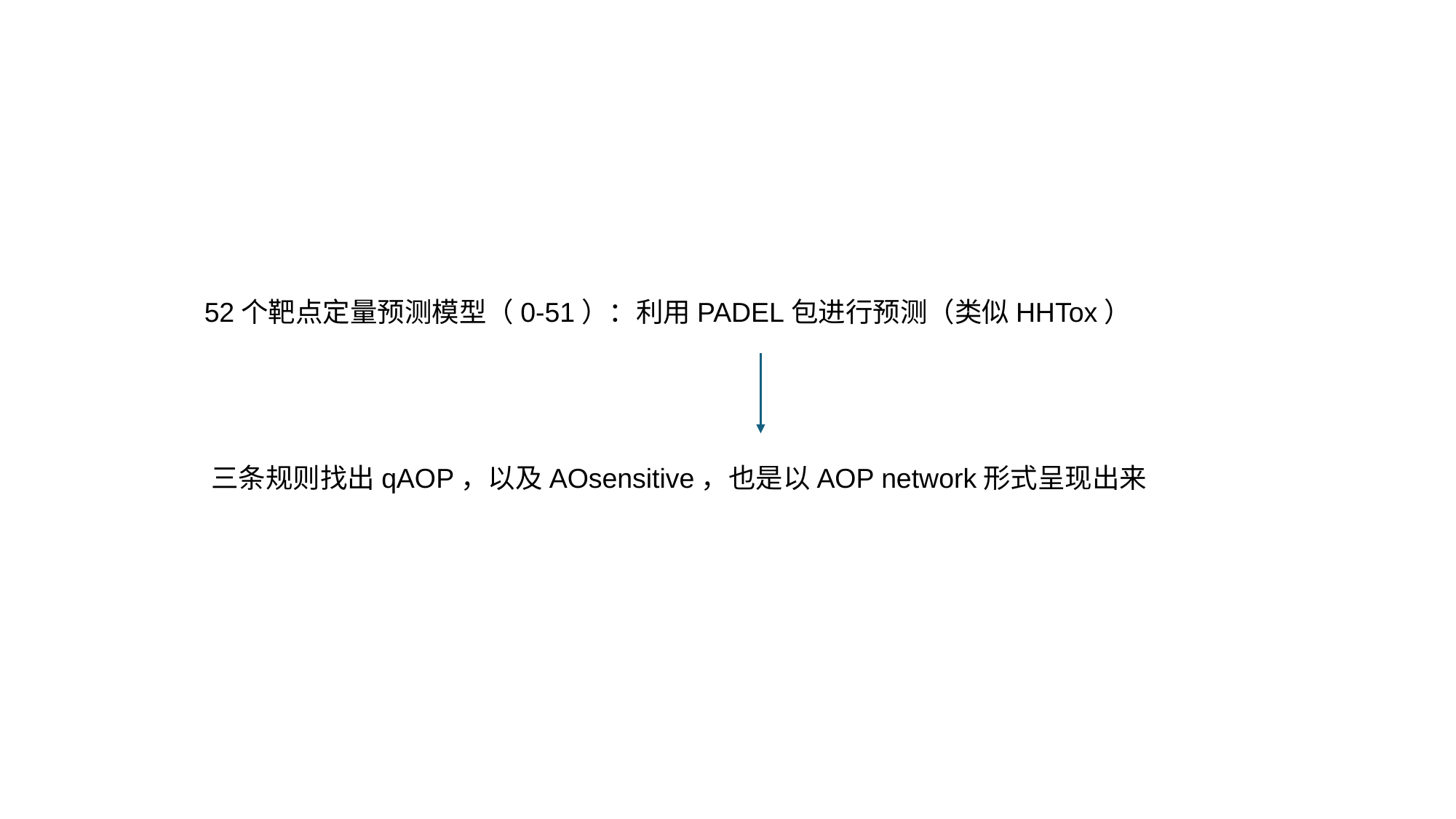

52个靶点定量预测模型（0-51）：利用PADEL包进行预测（类似HHTox）
三条规则找出qAOP，以及AOsensitive，也是以AOP network形式呈现出来